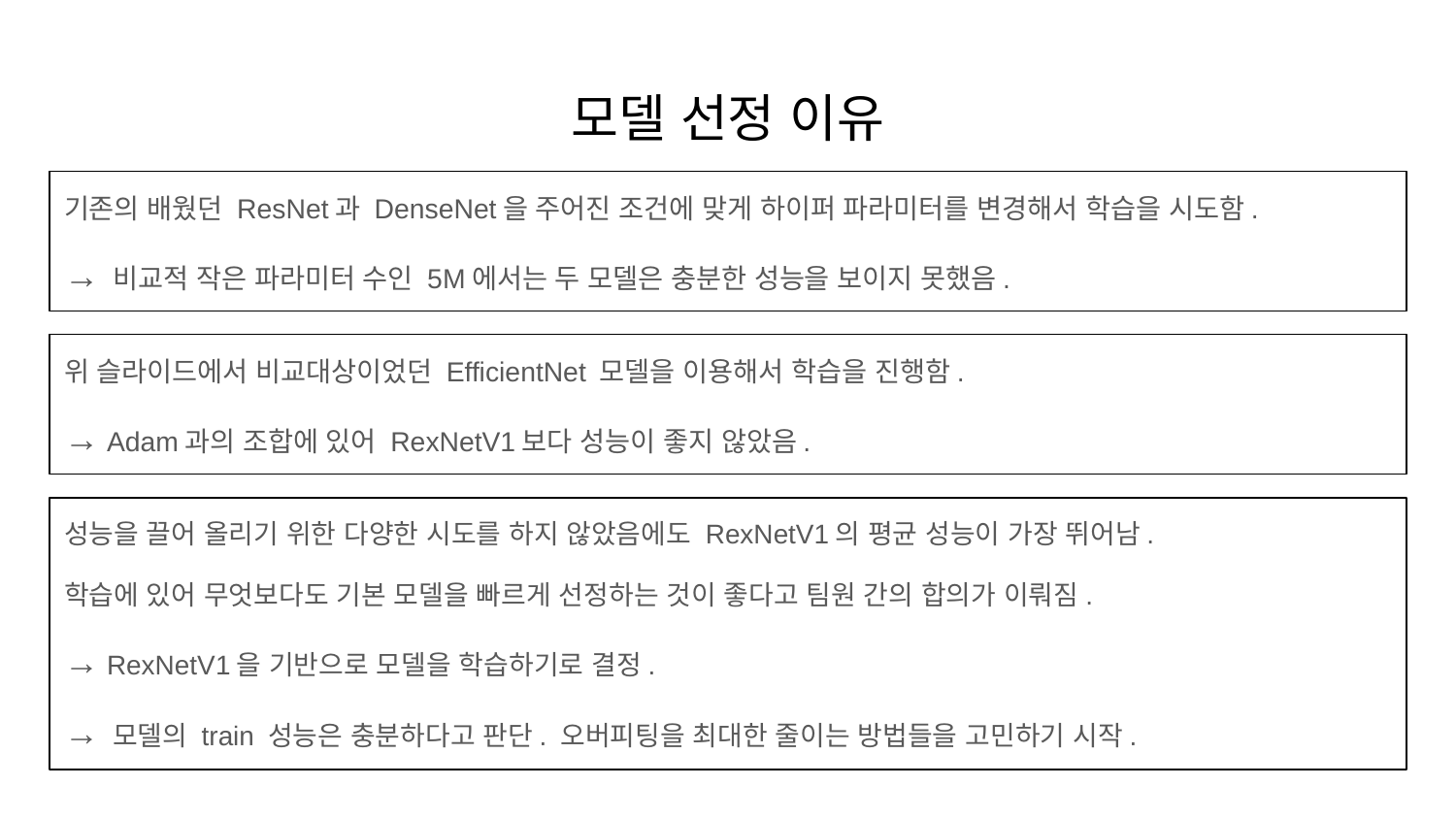

# 모델 선정 이유
기존의 배웠던 ResNet과 DenseNet을 주어진 조건에 맞게 하이퍼 파라미터를 변경해서 학습을 시도함.
→ 비교적 작은 파라미터 수인 5M에서는 두 모델은 충분한 성능을 보이지 못했음.
위 슬라이드에서 비교대상이었던 EfficientNet 모델을 이용해서 학습을 진행함.
→ Adam과의 조합에 있어 RexNetV1보다 성능이 좋지 않았음.
성능을 끌어 올리기 위한 다양한 시도를 하지 않았음에도 RexNetV1의 평균 성능이 가장 뛰어남.
학습에 있어 무엇보다도 기본 모델을 빠르게 선정하는 것이 좋다고 팀원 간의 합의가 이뤄짐.
→ RexNetV1을 기반으로 모델을 학습하기로 결정.
→ 모델의 train 성능은 충분하다고 판단. 오버피팅을 최대한 줄이는 방법들을 고민하기 시작.